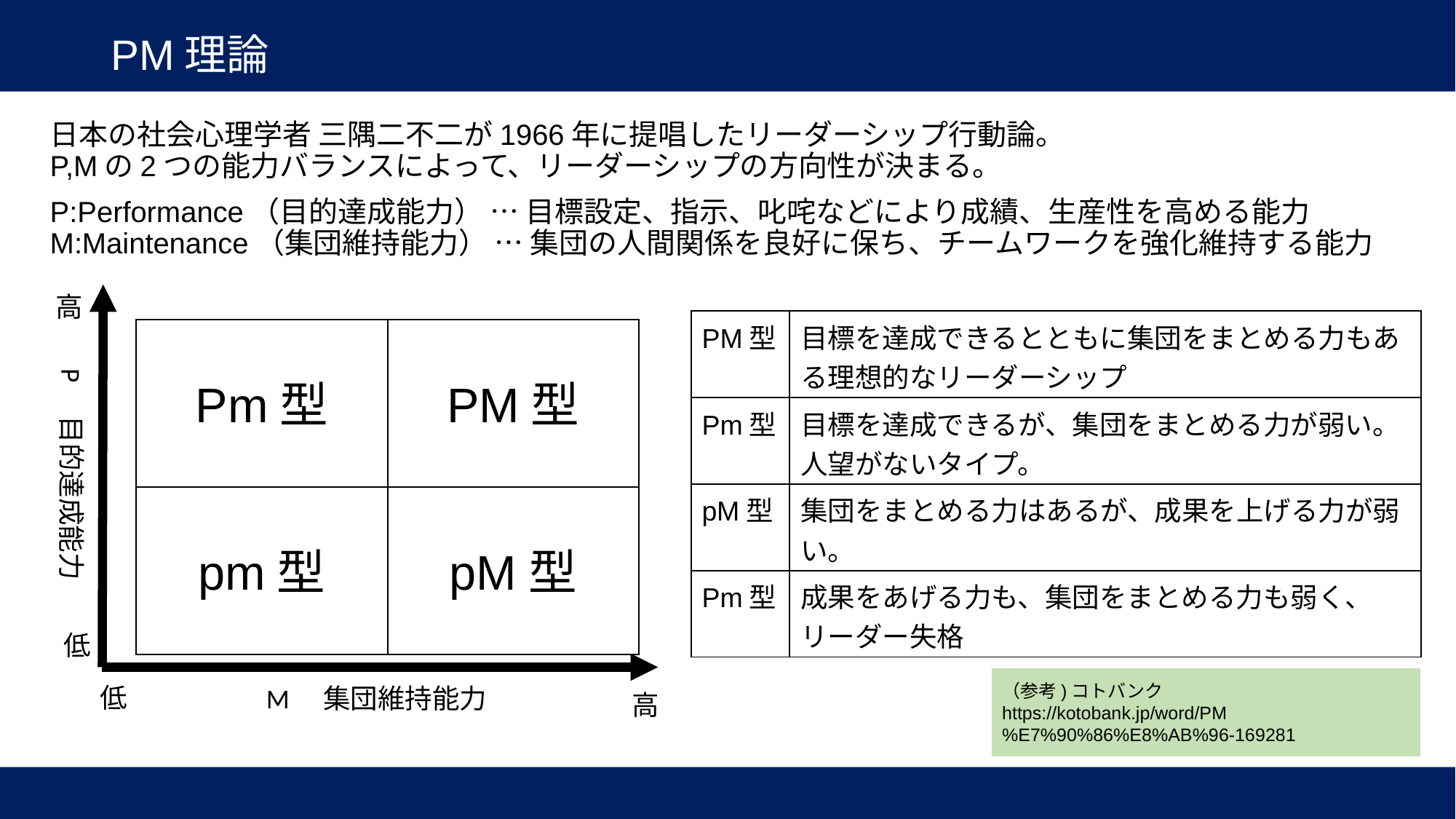

# PM理論
日本の社会心理学者 三隅二不二が1966年に提唱したリーダーシップ行動論。
P,Mの2つの能力バランスによって、リーダーシップの方向性が決まる。
P:Performance（目的達成能力） … 目標設定、指示、叱咤などにより成績、生産性を高める能力
M:Maintenance（集団維持能力） … 集団の人間関係を良好に保ち、チームワークを強化維持する能力
高
| PM型 | 目標を達成できるとともに集団をまとめる力もある理想的なリーダーシップ |
| --- | --- |
| Pm型 | 目標を達成できるが、集団をまとめる力が弱い。人望がないタイプ。 |
| pM型 | 集団をまとめる力はあるが、成果を上げる力が弱い。 |
| Pm型 | 成果をあげる力も、集団をまとめる力も弱く、リーダー失格 |
Pm型
PM型
P　目的達成能力
pm型
pM型
低
（参考)コトバンク
https://kotobank.jp/word/PM%E7%90%86%E8%AB%96-169281
低
M　集団維持能力
高